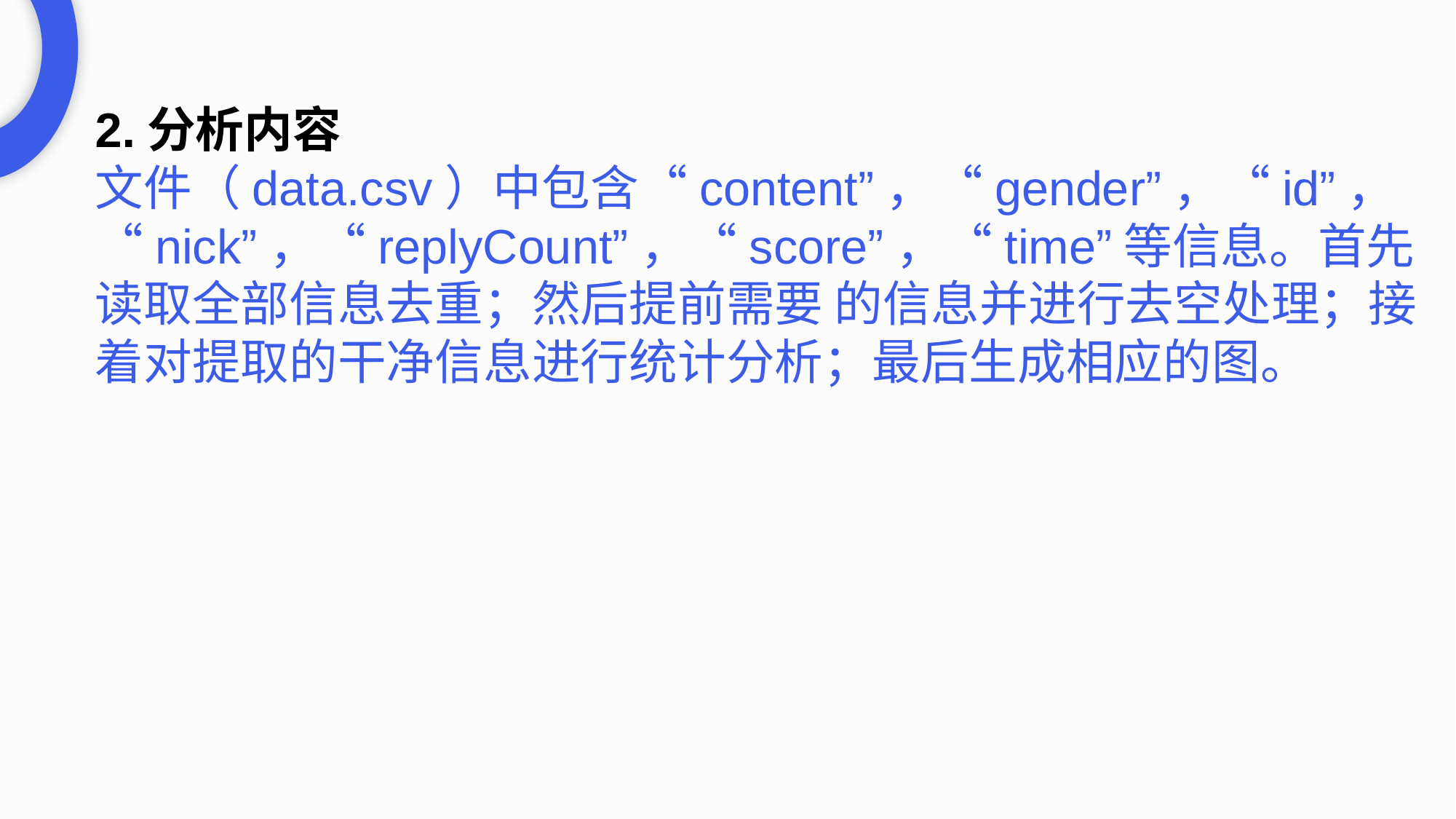

2.分析内容
文件（data.csv）中包含“content”，“gender”，“id”，“nick”，“replyCount”，“score”，“time”等信息。首先读取全部信息去重；然后提前需要 的信息并进行去空处理；接着对提取的干净信息进行统计分析；最后生成相应的图。